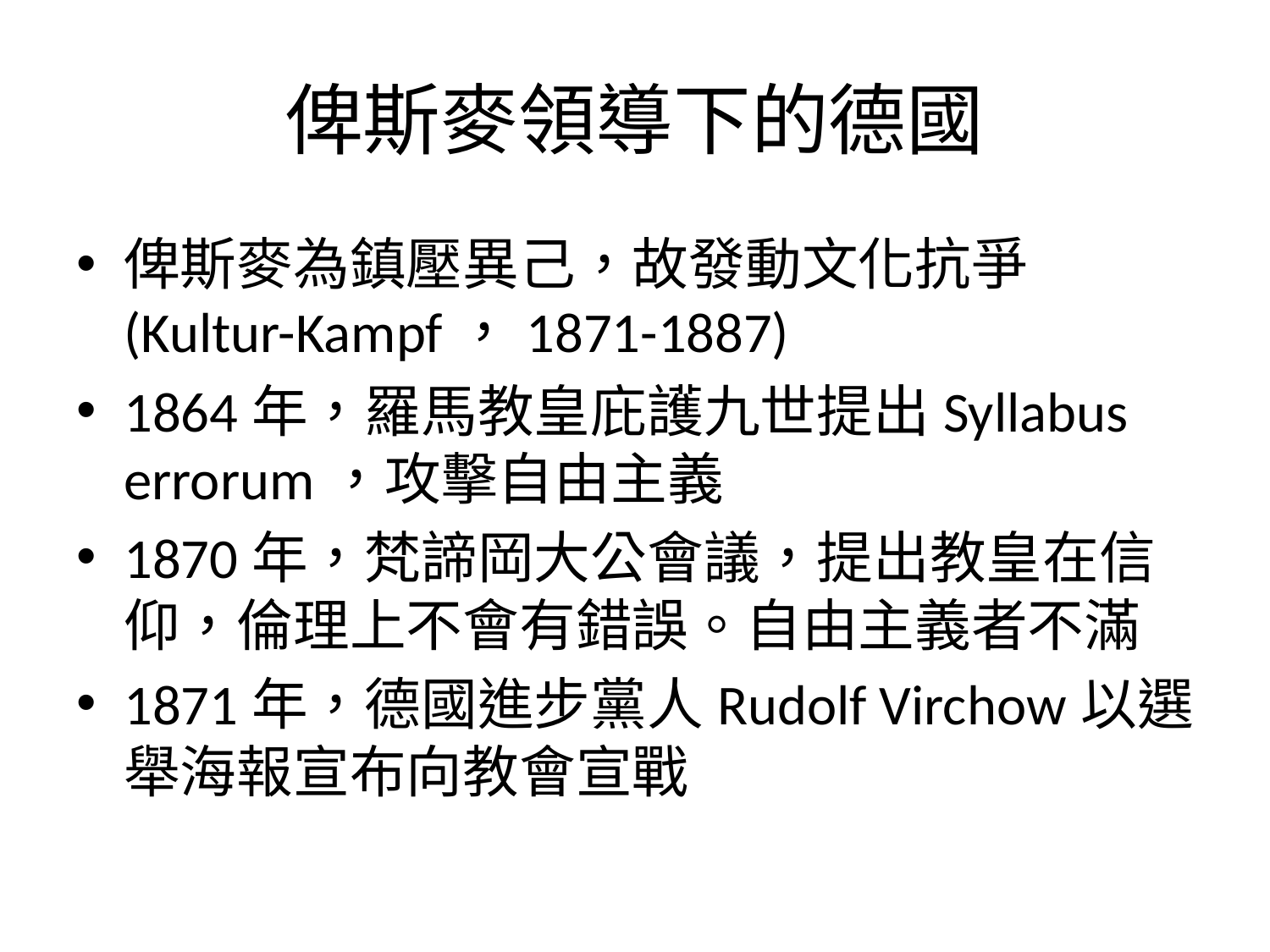

# 俾斯麥領導下的德國
俾斯麥為鎮壓異己，故發動文化抗爭(Kultur-Kampf，1871-1887)
1864年，羅馬教皇庇護九世提出Syllabus errorum，攻擊自由主義
1870年，梵諦岡大公會議，提出教皇在信仰，倫理上不會有錯誤。自由主義者不滿
1871年，德國進步黨人Rudolf Virchow以選舉海報宣布向教會宣戰